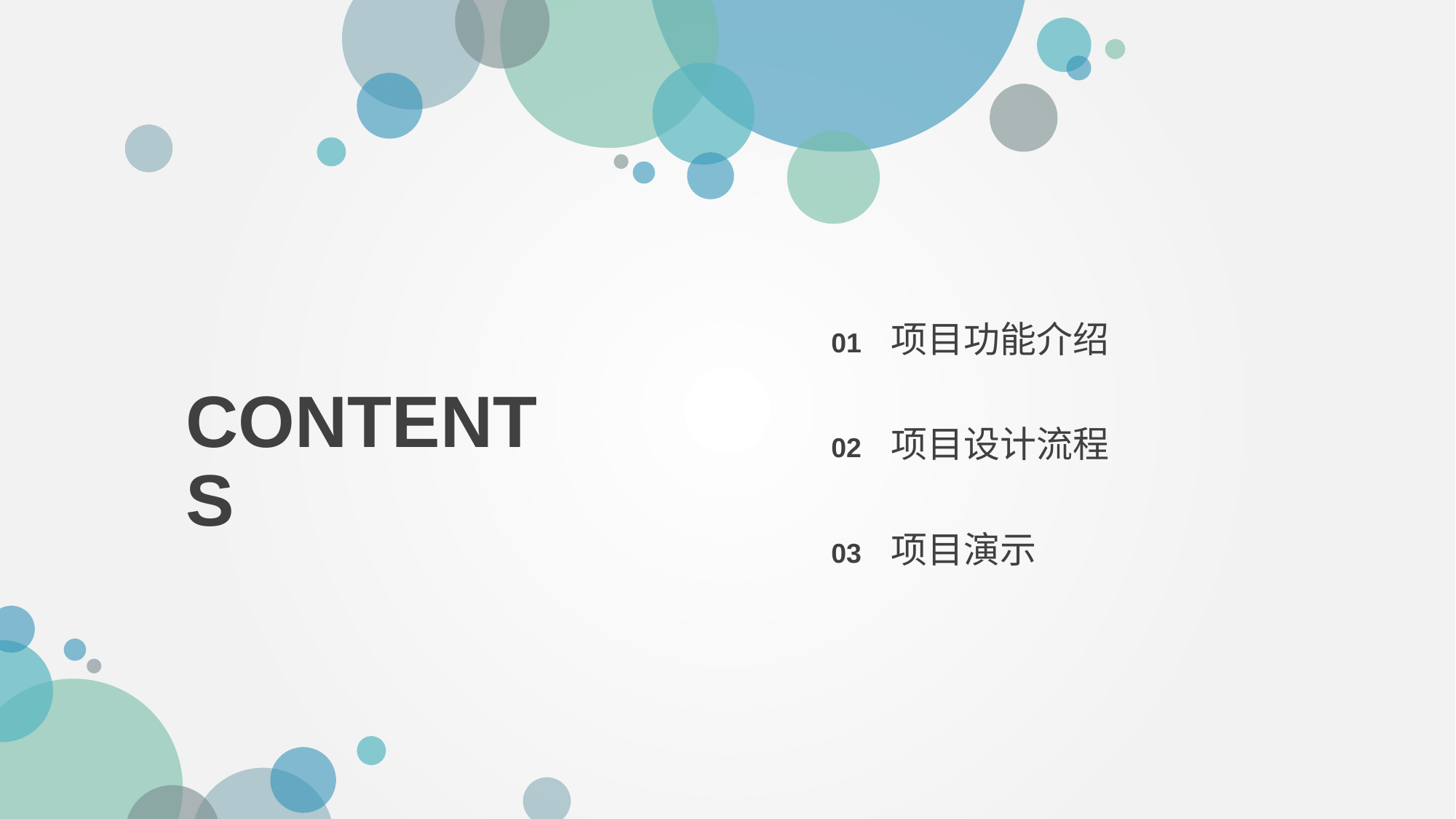

01   项目功能介绍
CONTENTS
02   项目设计流程
03   项目演示